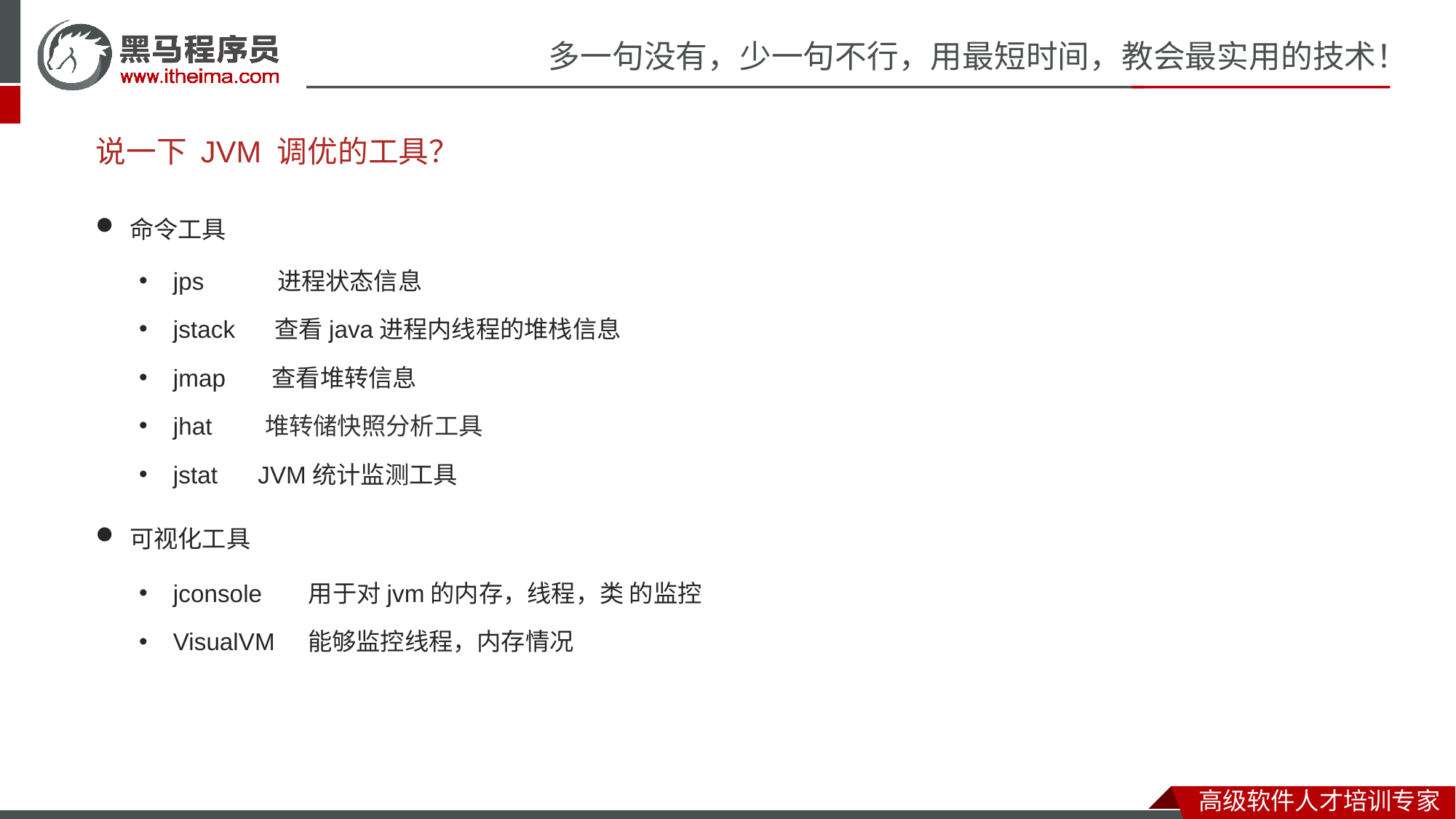

# 说一下 JVM 调优的工具？
命令工具

jps          进程状态信息
jstack     查看java进程内线程的堆栈信息
jmap      查看堆转信息
jhat       堆转储快照分析工具
jstat      JVM统计监测工具
可视化工具

jconsole      用于对jvm的内存，线程，类 的监控
VisualVM    能够监控线程，内存情况